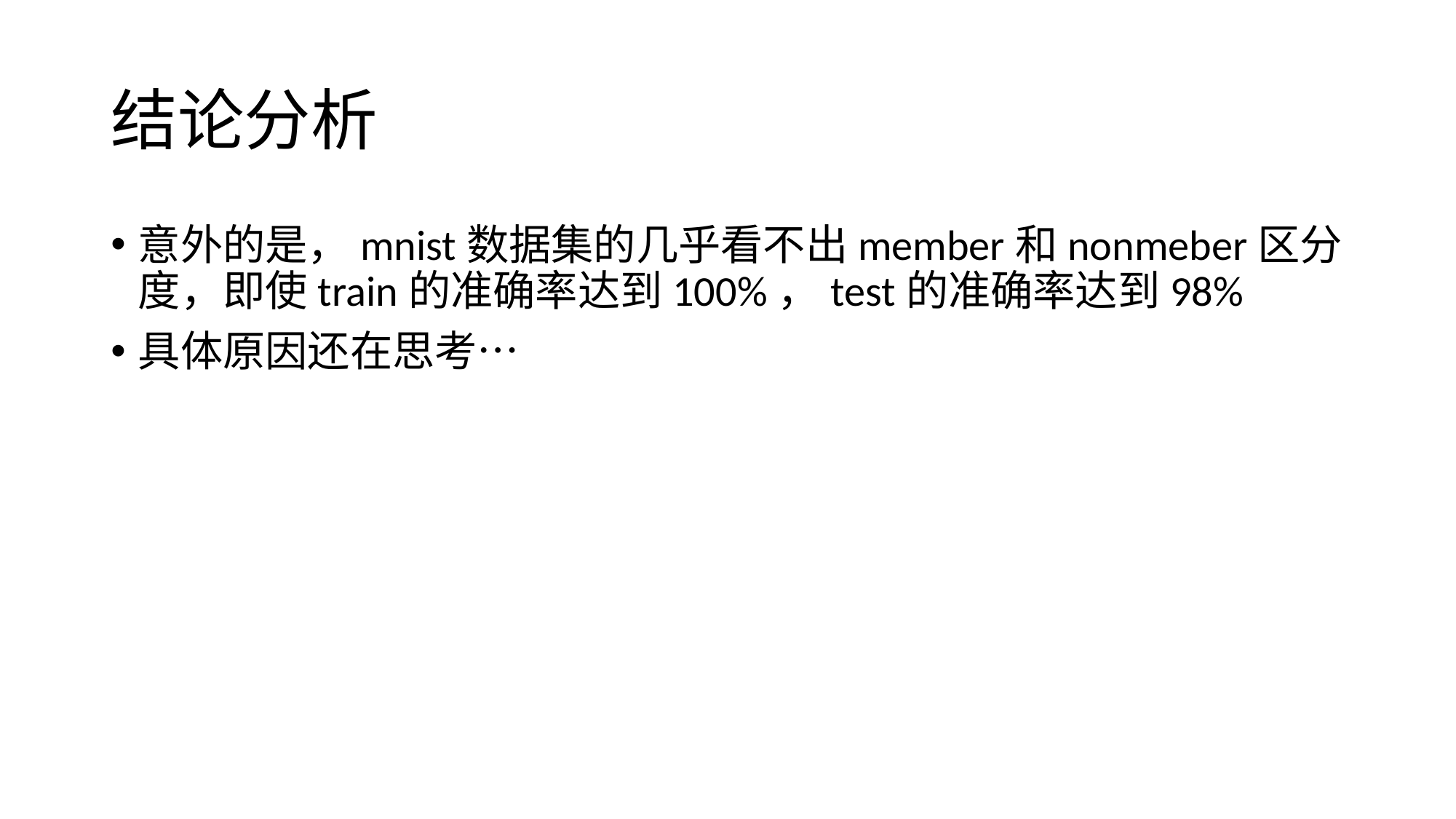

# 结论分析
意外的是，mnist数据集的几乎看不出member和nonmeber区分度，即使train的准确率达到100%，test的准确率达到98%
具体原因还在思考…